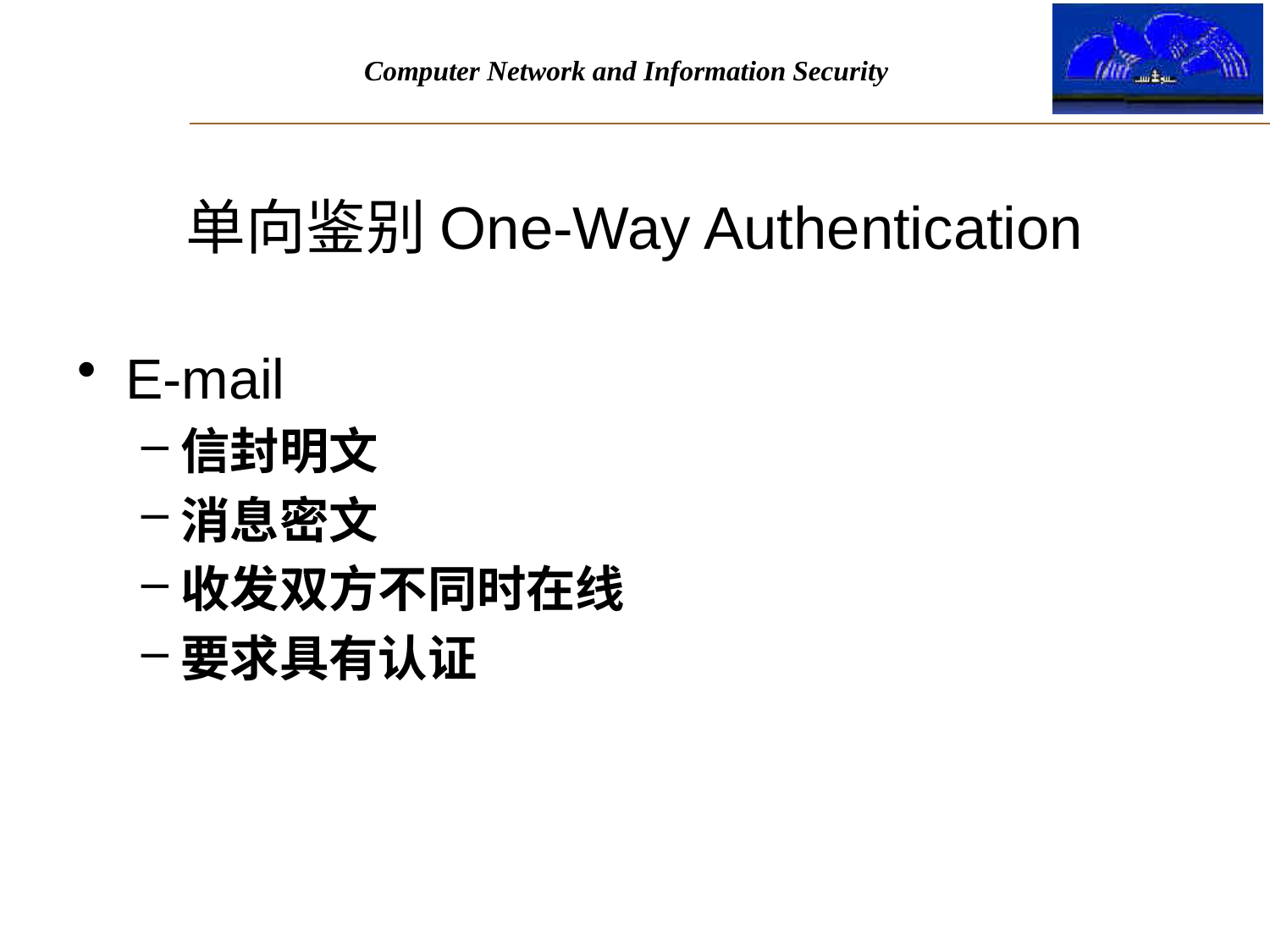

# 单向鉴别One-Way Authentication
E-mail
信封明文
消息密文
收发双方不同时在线
要求具有认证